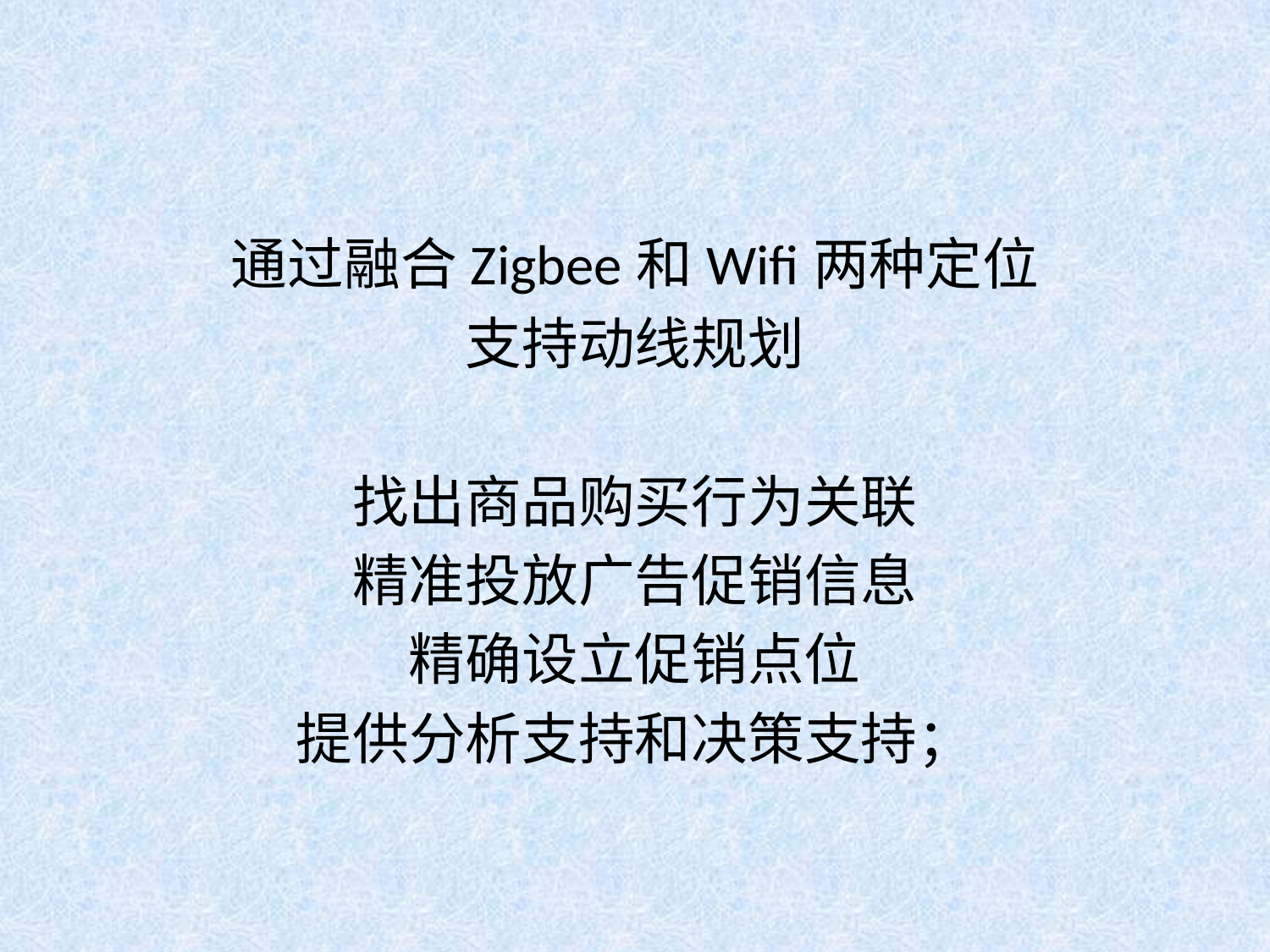

通过融合Zigbee和Wifi两种定位
支持动线规划

找出商品购买行为关联
精准投放广告促销信息
精确设立促销点位
提供分析支持和决策支持；